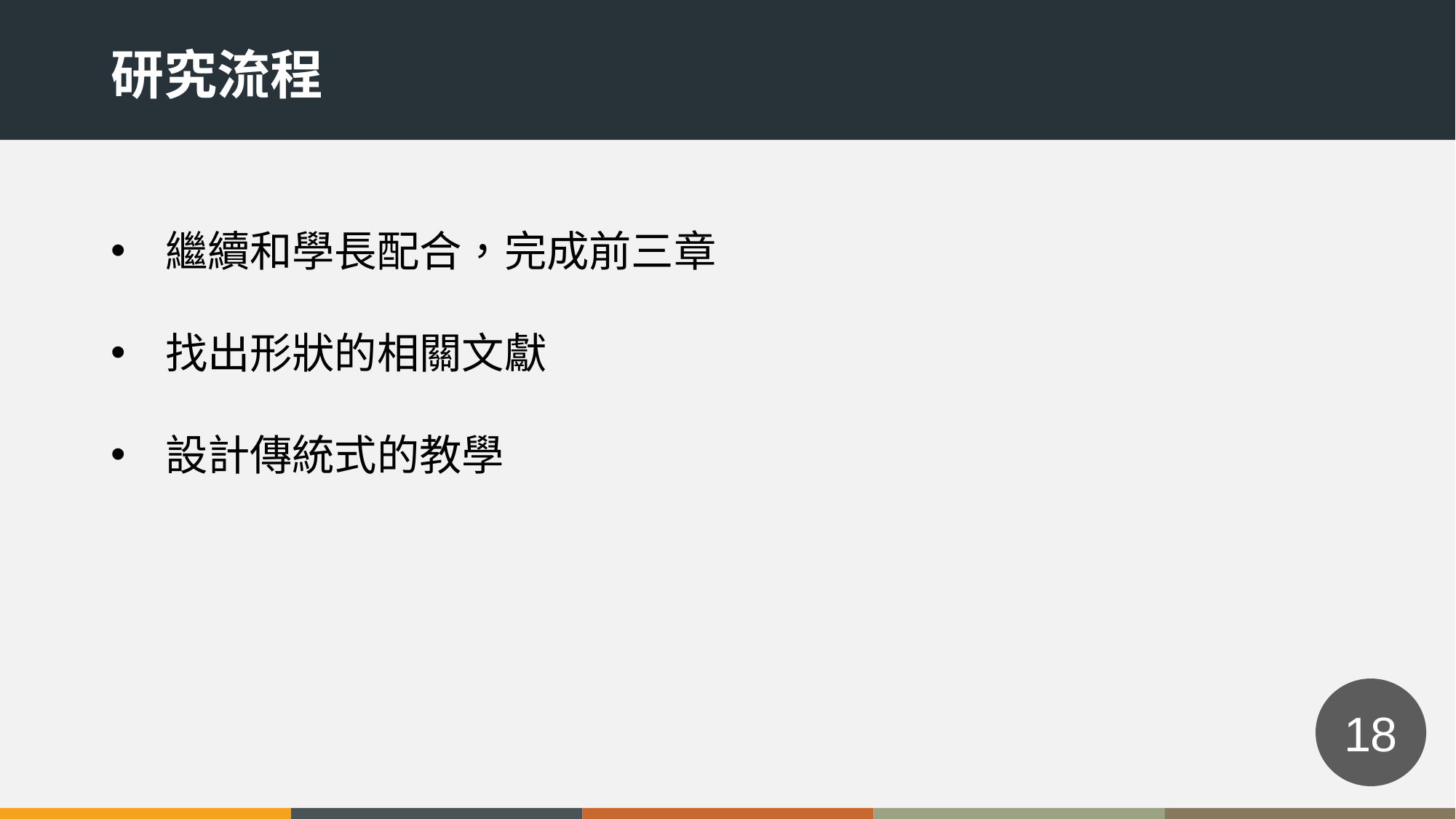

研究流程
繼續和學長配合，完成前三章

找出形狀的相關文獻

設計傳統式的教學
18